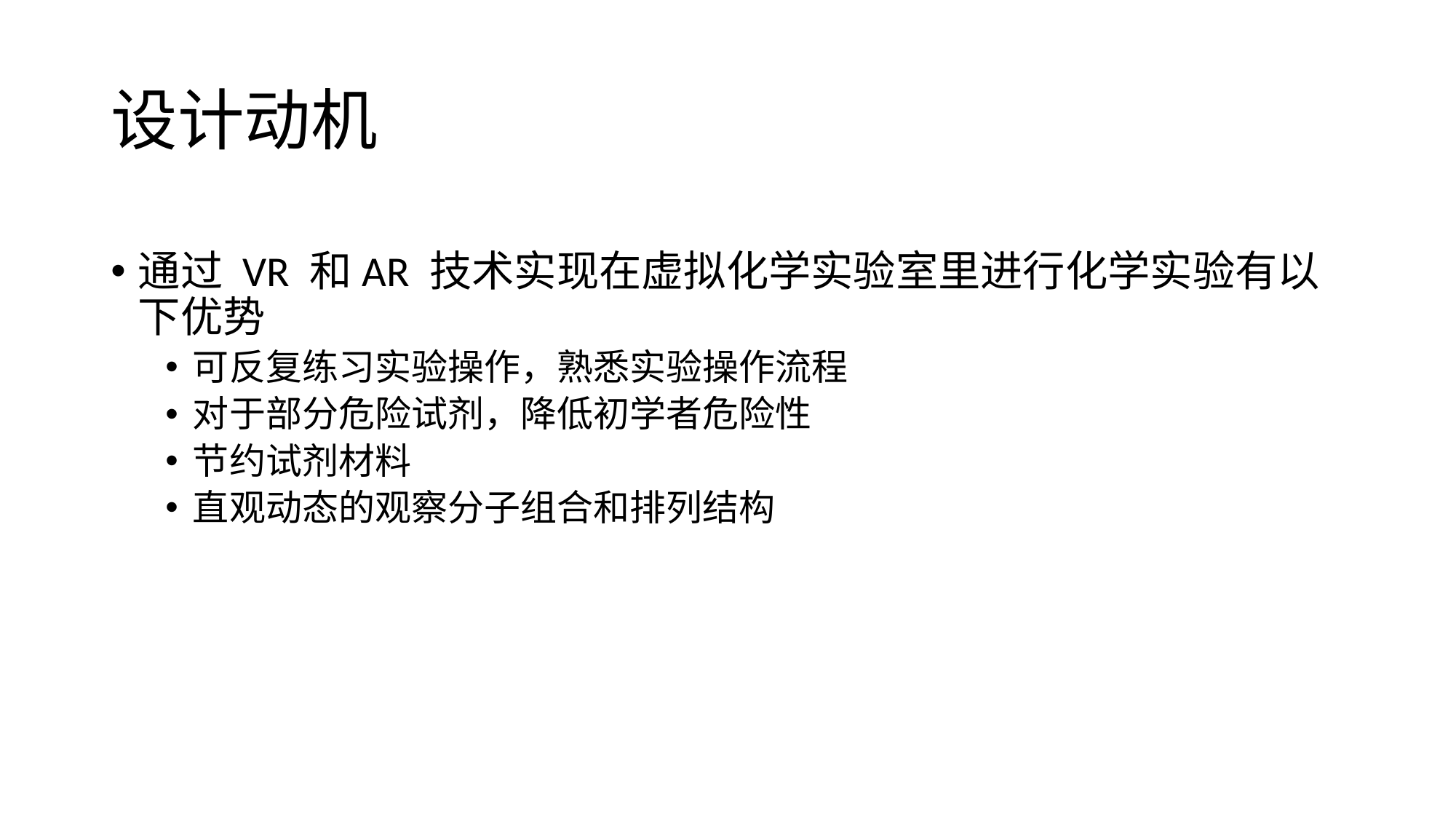

# 设计动机
通过 VR 和AR 技术实现在虚拟化学实验室里进行化学实验有以下优势
可反复练习实验操作，熟悉实验操作流程
对于部分危险试剂，降低初学者危险性
节约试剂材料
直观动态的观察分子组合和排列结构